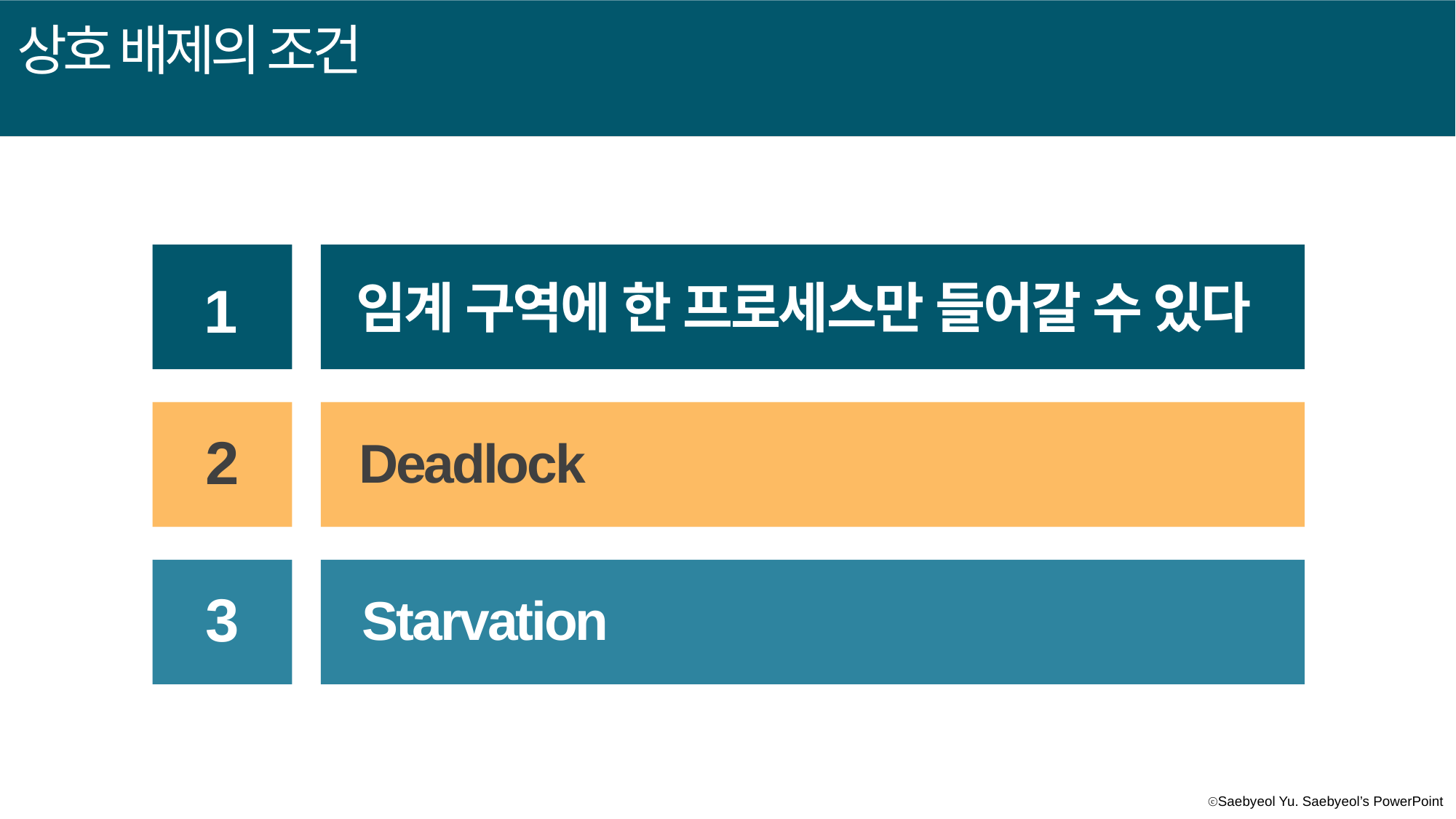

상호 배제의 조건

1
임계 구역에 한 프로세스만 들어갈 수 있다

2
Deadlock

3
Starvation